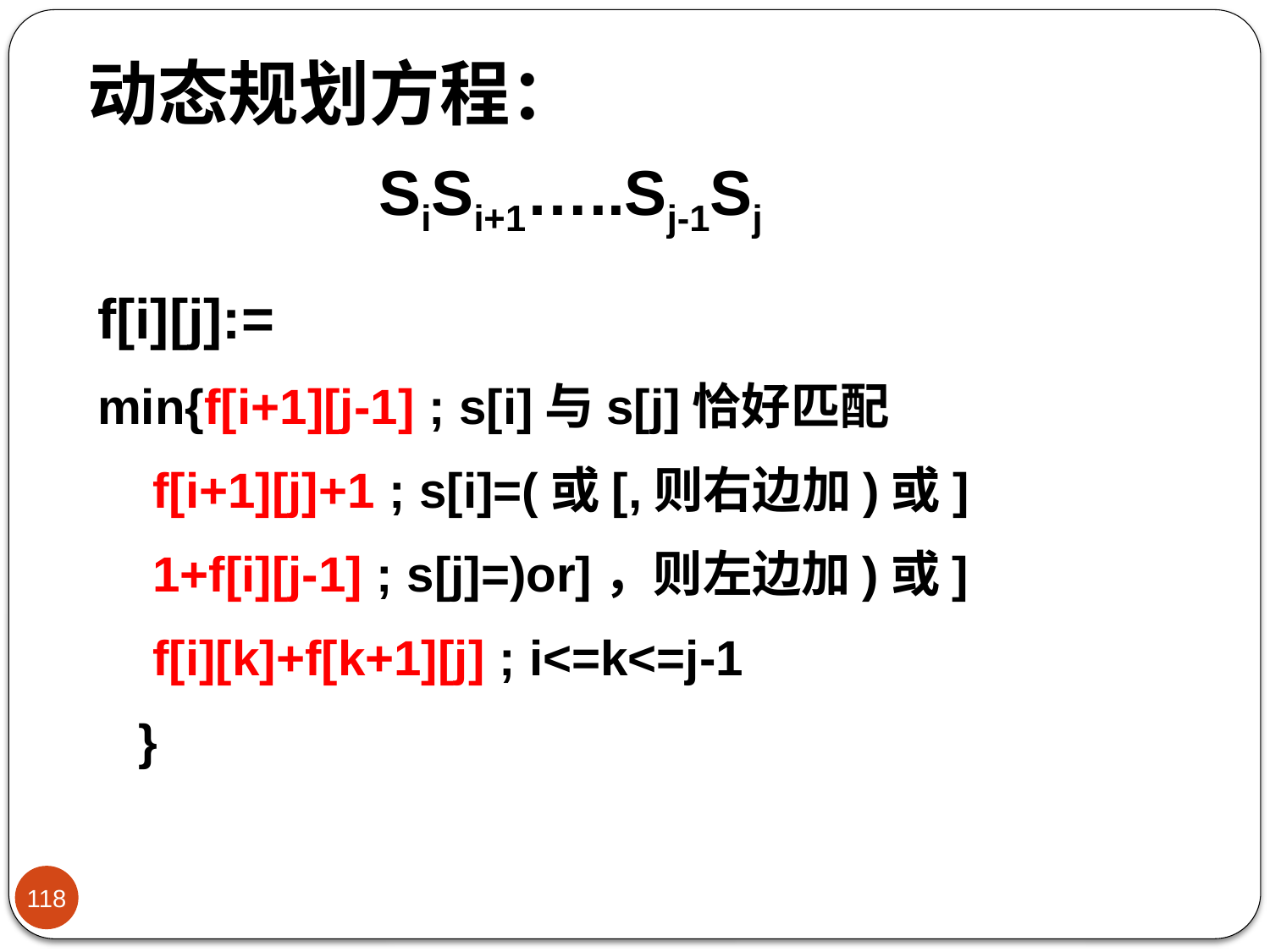

# 动态规划方程：
SiSi+1…..Sj-1Sj
f[i][j]:=
min{f[i+1][j-1] ; s[i]与s[j]恰好匹配
    f[i+1][j]+1 ; s[i]=(或[,则右边加)或]
    1+f[i][j-1] ; s[j]=)or]，则左边加)或]
    f[i][k]+f[k+1][j] ; i<=k<=j-1
   }
118